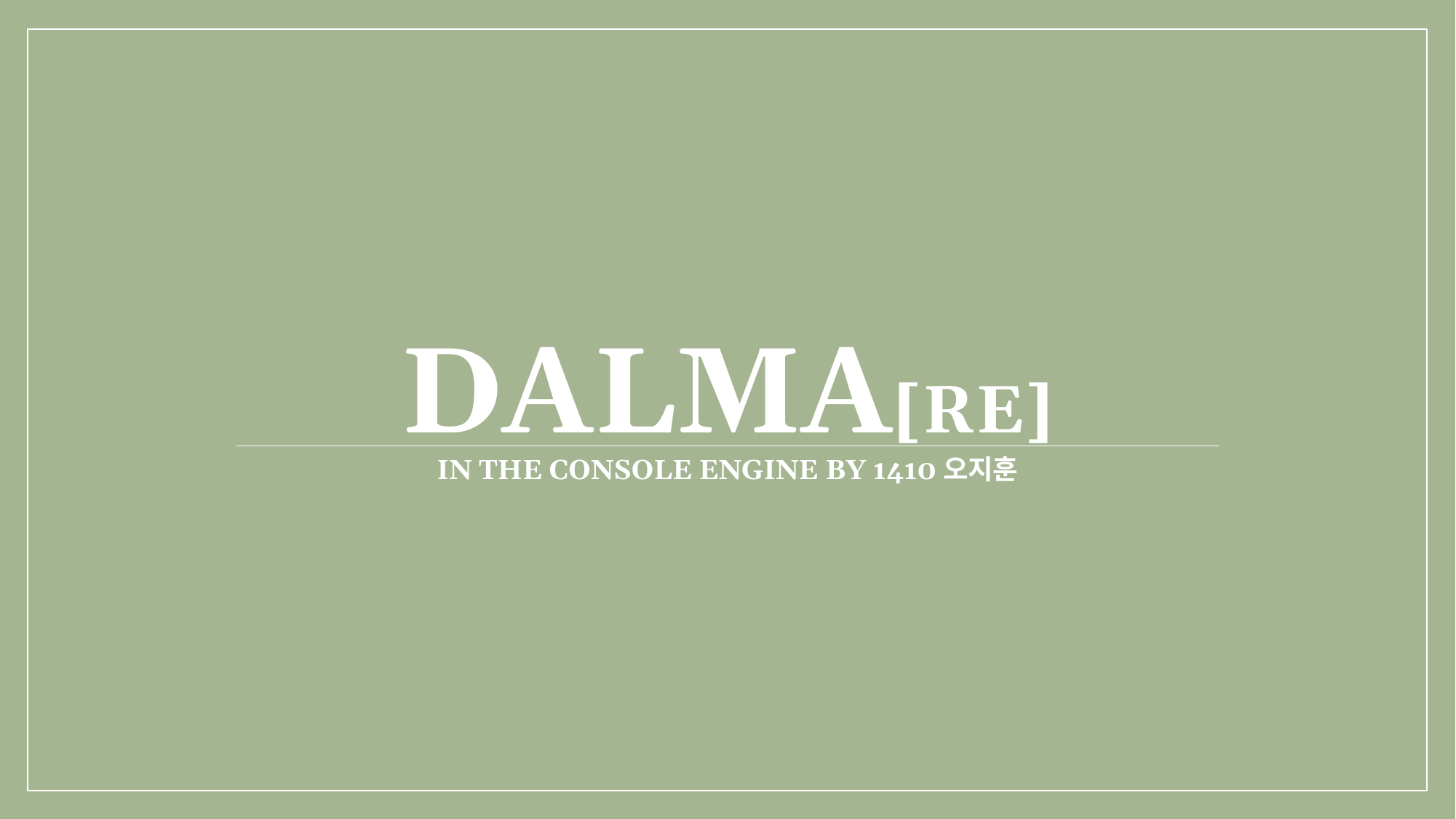

# Dalma[Re] In the Console Engine by 1410오지훈